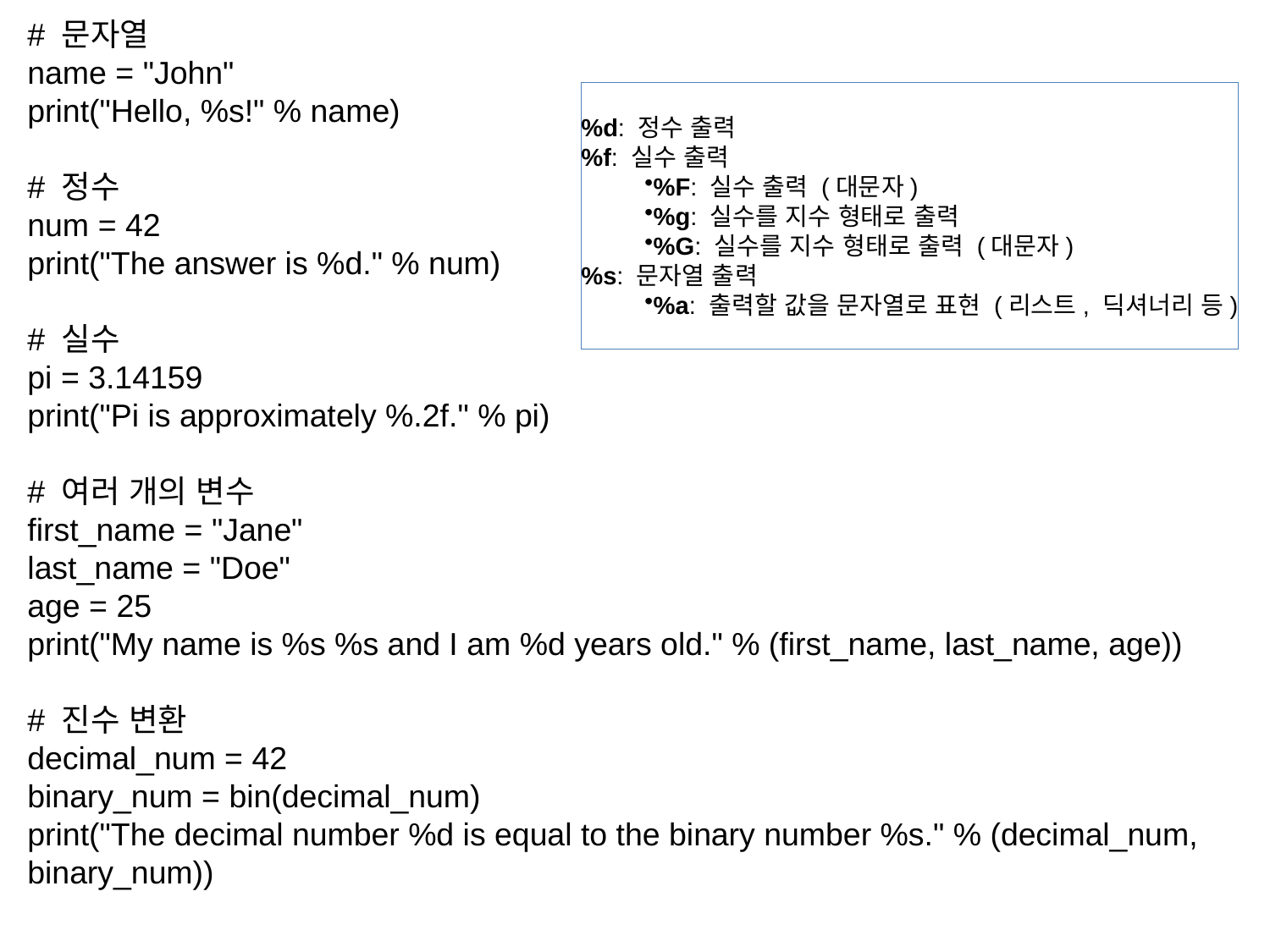

# 문자열
name = "John"
print("Hello, %s!" % name)

# 정수
num = 42
print("The answer is %d." % num)

# 실수
pi = 3.14159
print("Pi is approximately %.2f." % pi)

# 여러 개의 변수
first_name = "Jane"
last_name = "Doe"
age = 25
print("My name is %s %s and I am %d years old." % (first_name, last_name, age))

# 진수 변환
decimal_num = 42
binary_num = bin(decimal_num)
print("The decimal number %d is equal to the binary number %s." % (decimal_num, binary_num))

%d: 정수 출력
%f: 실수 출력
%F: 실수 출력 (대문자)
%g: 실수를 지수 형태로 출력
%G: 실수를 지수 형태로 출력 (대문자)
%s: 문자열 출력
%a: 출력할 값을 문자열로 표현 (리스트, 딕셔너리 등)